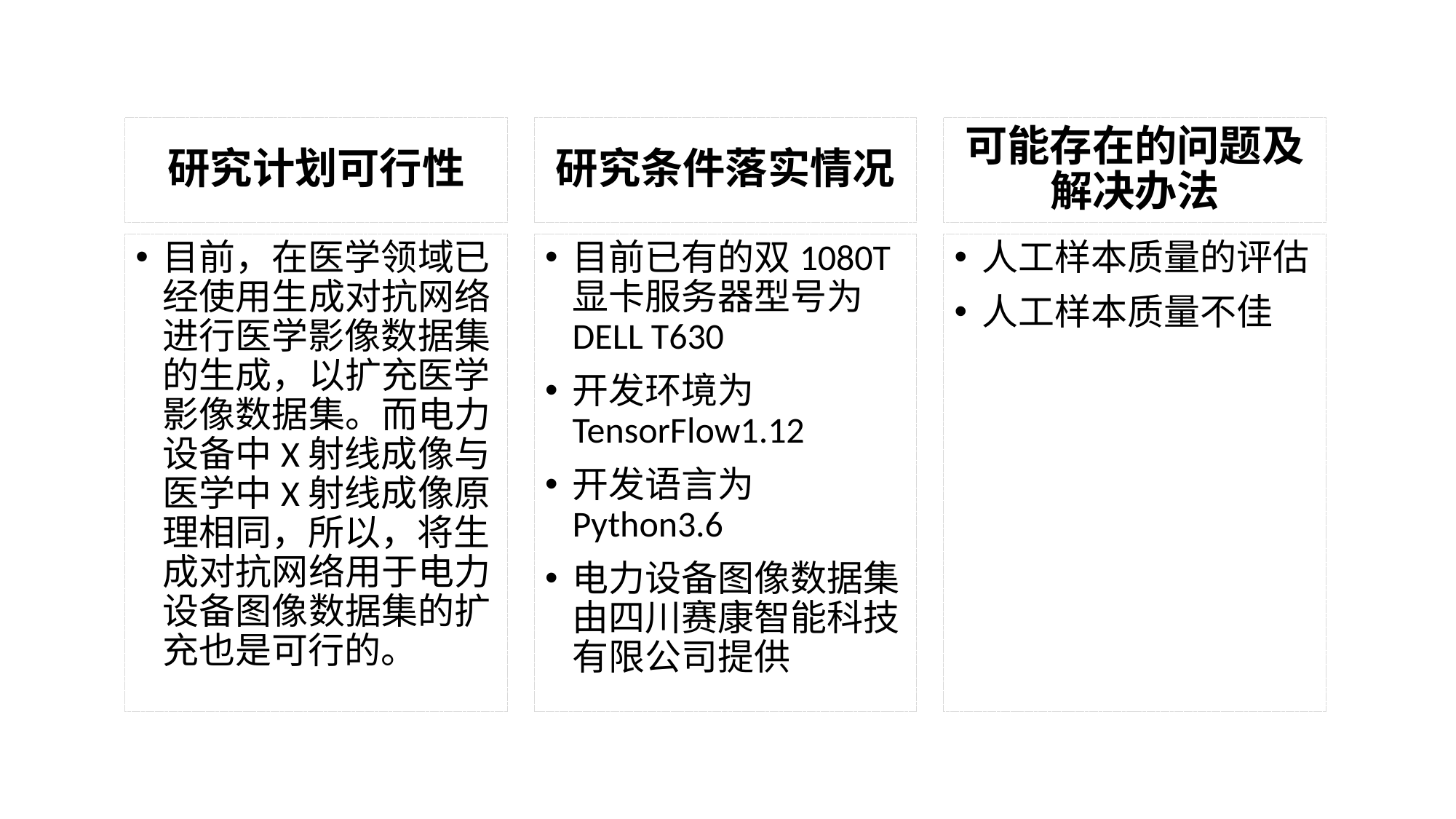

研究计划可行性
可能存在的问题及解决办法
研究条件落实情况
人工样本质量的评估
人工样本质量不佳
目前已有的双1080T显卡服务器型号为DELL T630
开发环境为TensorFlow1.12
开发语言为Python3.6
电力设备图像数据集由四川赛康智能科技有限公司提供
目前，在医学领域已经使用生成对抗网络进行医学影像数据集的生成，以扩充医学影像数据集。而电力设备中X射线成像与医学中X射线成像原理相同，所以，将生成对抗网络用于电力设备图像数据集的扩充也是可行的。